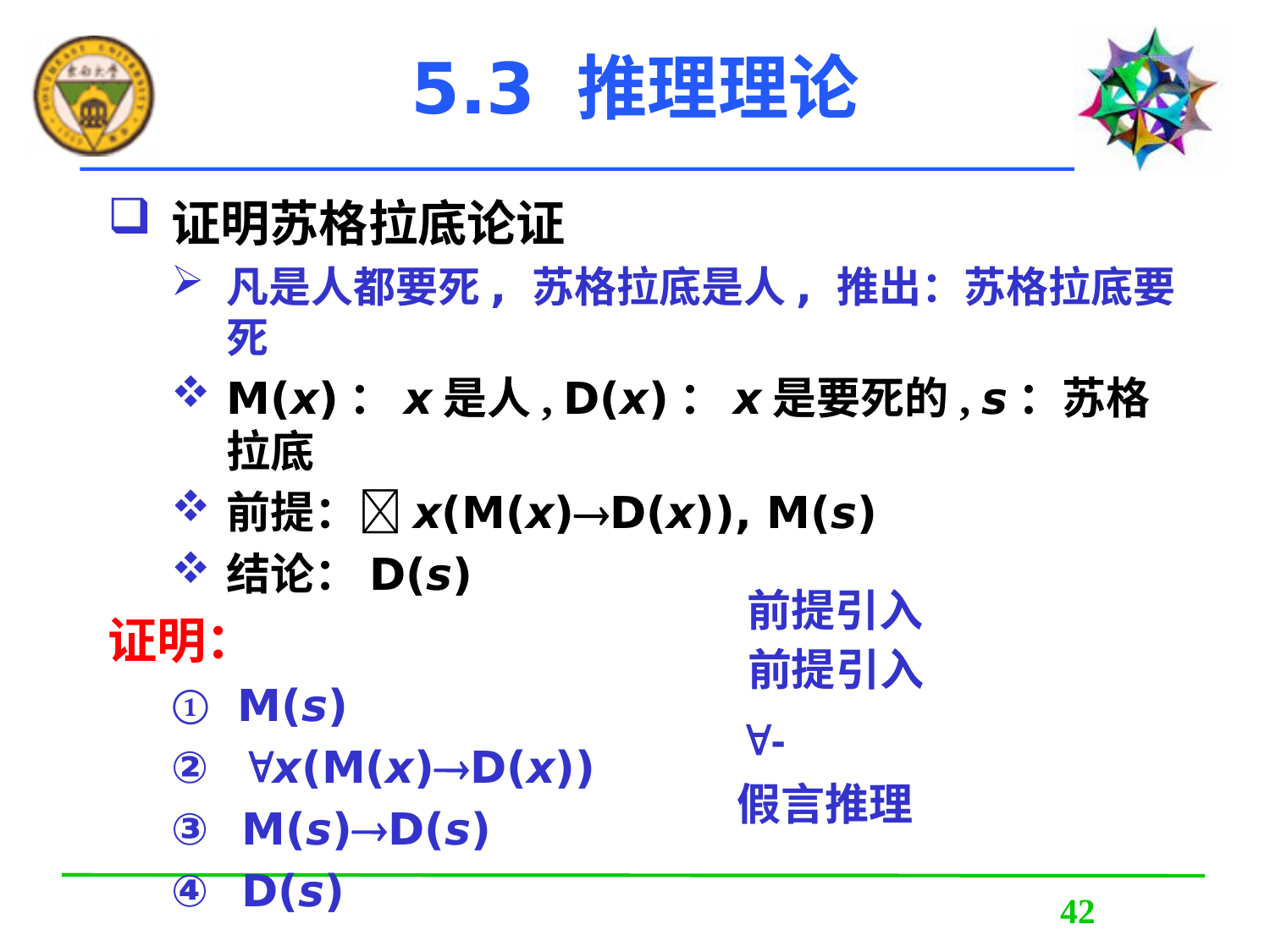

# 5.3 推理理论
证明苏格拉底论证
凡是人都要死, 苏格拉底是人, 推出：苏格拉底要死
M(x)：x是人, D(x)：x是要死的, s：苏格拉底
前提：∀x(M(x)→D(x)), M(s)
结论：D(s)
证明：
 M(s)
 ∀x(M(x)→D(x))
 M(s)→D(s)
 D(s)
 前提引入
 前提引入
 ∀-
假言推理